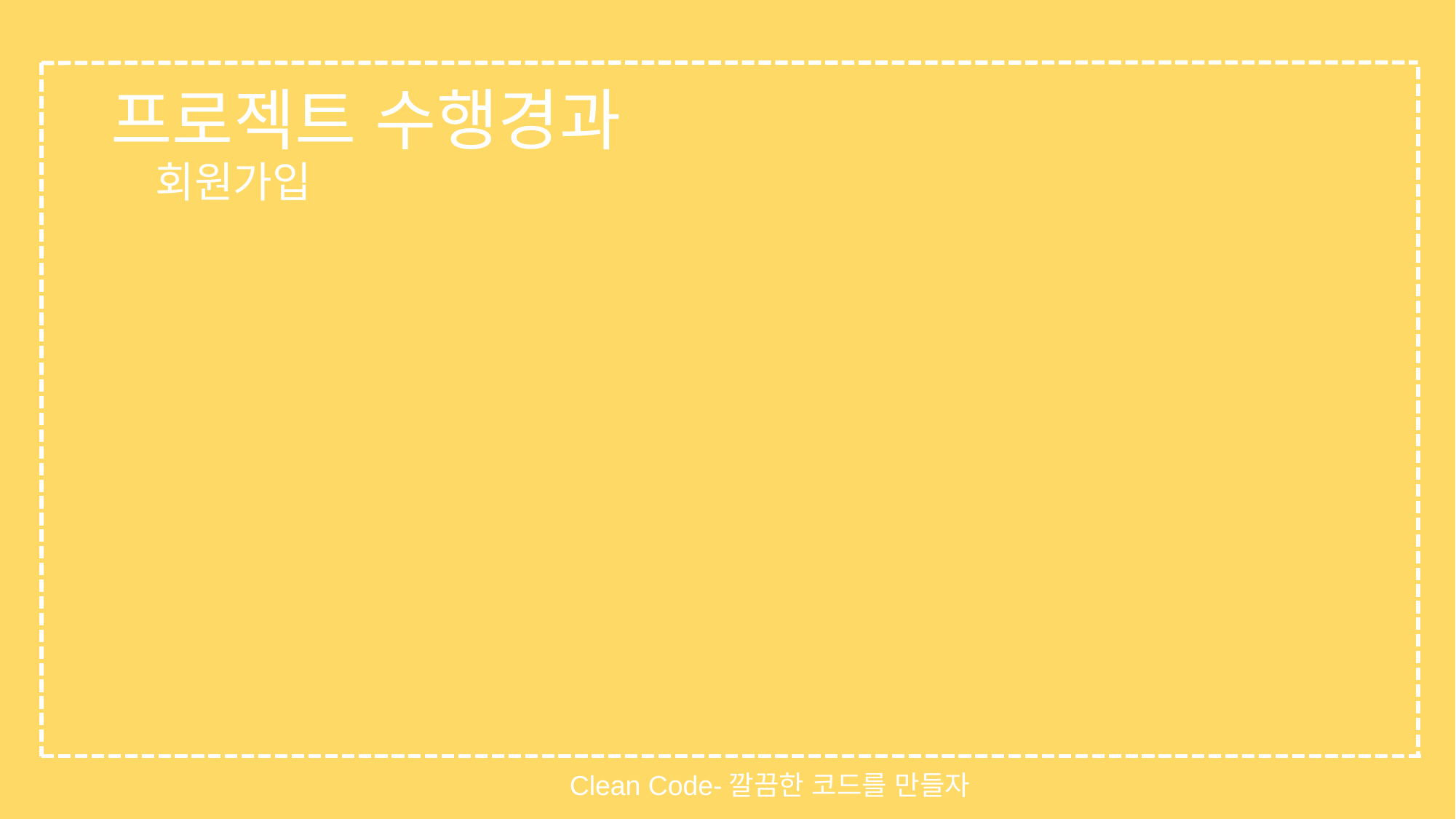

# 프로젝트 수행경과
회원가입

Clean Code-깔끔한 코드를 만들자